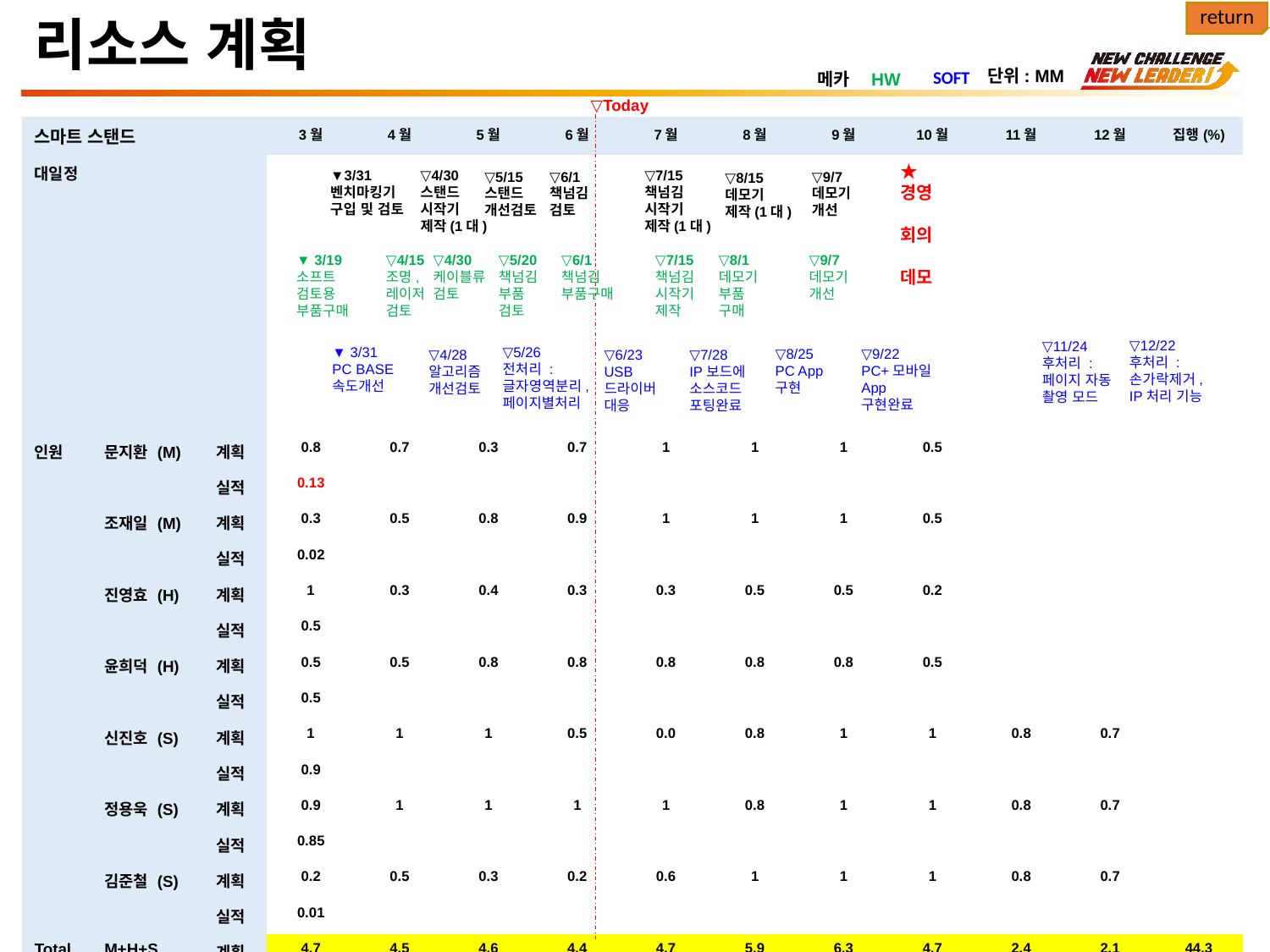

return
리소스 계획
단위: MM
SOFT
메카
HW
▽Today
| 스마트 스탠드 |  |  | 3월 | 4월 | 5월 | 6월 | 7월 | 8월 | 9월 | 10월 | 11월 | 12월 | 집행(%) |
| --- | --- | --- | --- | --- | --- | --- | --- | --- | --- | --- | --- | --- | --- |
| 대일정 |  |  |  |  |  |  |  |  |  |  |  |  |  |
| 인원 | 문지환 (M) | 계획 | 0.8 | 0.7 | 0.3 | 0.7 | 1 | 1 | 1 | 0.5 |  |  |  |
|  |  | 실적 | 0.13 |  |  |  |  |  |  |  |  |  |  |
|  | 조재일 (M) | 계획 | 0.3 | 0.5 | 0.8 | 0.9 | 1 | 1 | 1 | 0.5 |  |  |  |
|  |  | 실적 | 0.02 |  |  |  |  |  |  |  |  |  |  |
|  | 진영효 (H) | 계획 | 1 | 0.3 | 0.4 | 0.3 | 0.3 | 0.5 | 0.5 | 0.2 |  |  |  |
|  |  | 실적 | 0.5 |  |  |  |  |  |  |  |  |  |  |
|  | 윤희덕 (H) | 계획 | 0.5 | 0.5 | 0.8 | 0.8 | 0.8 | 0.8 | 0.8 | 0.5 |  |  |  |
|  |  | 실적 | 0.5 |  |  |  |  |  |  |  |  |  |  |
|  | 신진호 (S) | 계획 | 1 | 1 | 1 | 0.5 | 0.0 | 0.8 | 1 | 1 | 0.8 | 0.7 |  |
|  |  | 실적 | 0.9 |  |  |  |  |  |  |  |  |  |  |
|  | 정용욱 (S) | 계획 | 0.9 | 1 | 1 | 1 | 1 | 0.8 | 1 | 1 | 0.8 | 0.7 |  |
|  |  | 실적 | 0.85 |  |  |  |  |  |  |  |  |  |  |
|  | 김준철 (S) | 계획 | 0.2 | 0.5 | 0.3 | 0.2 | 0.6 | 1 | 1 | 1 | 0.8 | 0.7 |  |
|  |  | 실적 | 0.01 |  |  |  |  |  |  |  |  |  |  |
| Total | M+H+S | 계획 | 4.7 | 4.5 | 4.6 | 4.4 | 4.7 | 5.9 | 6.3 | 4.7 | 2.4 | 2.1 | 44.3 |
|  |  | 실적 | 2.91 |  |  |  |  |  |  |  |  |  | 6.5% |
★ 경영
    회의
    데모
▼3/31
벤치마킹기
구입 및 검토
▽4/30
스탠드
시작기
제작(1대)
▽7/15
책넘김
시작기
제작(1대)
▽6/1
책넘김
검토
▽9/7
데모기
개선
▽5/15
스탠드
개선검토
▽8/15
데모기
제작(1대)
▼ 3/19
소프트
검토용
부품구매
▽4/15
조명,
레이저
검토
▽4/30
케이블류
검토
▽5/20
책넘김
부품
검토
▽6/1
책넘김
부품구매
▽7/15
책넘김
시작기
제작
▽8/1
데모기
부품
구매
▽9/7
데모기
개선
▽12/22
후처리 :
손가락제거,
IP처리 기능
▽11/24
후처리 :
페이지 자동
촬영 모드
▽5/26
전처리 :
글자영역분리,
페이지별처리
▼ 3/31
PC BASE
속도개선
▽8/25
PC App
구현
▽9/22
PC+모바일
App구현완료
▽6/23
USB
드라이버
대응
▽7/28
IP보드에
소스코드
포팅완료
▽4/28
알고리즘
개선검토